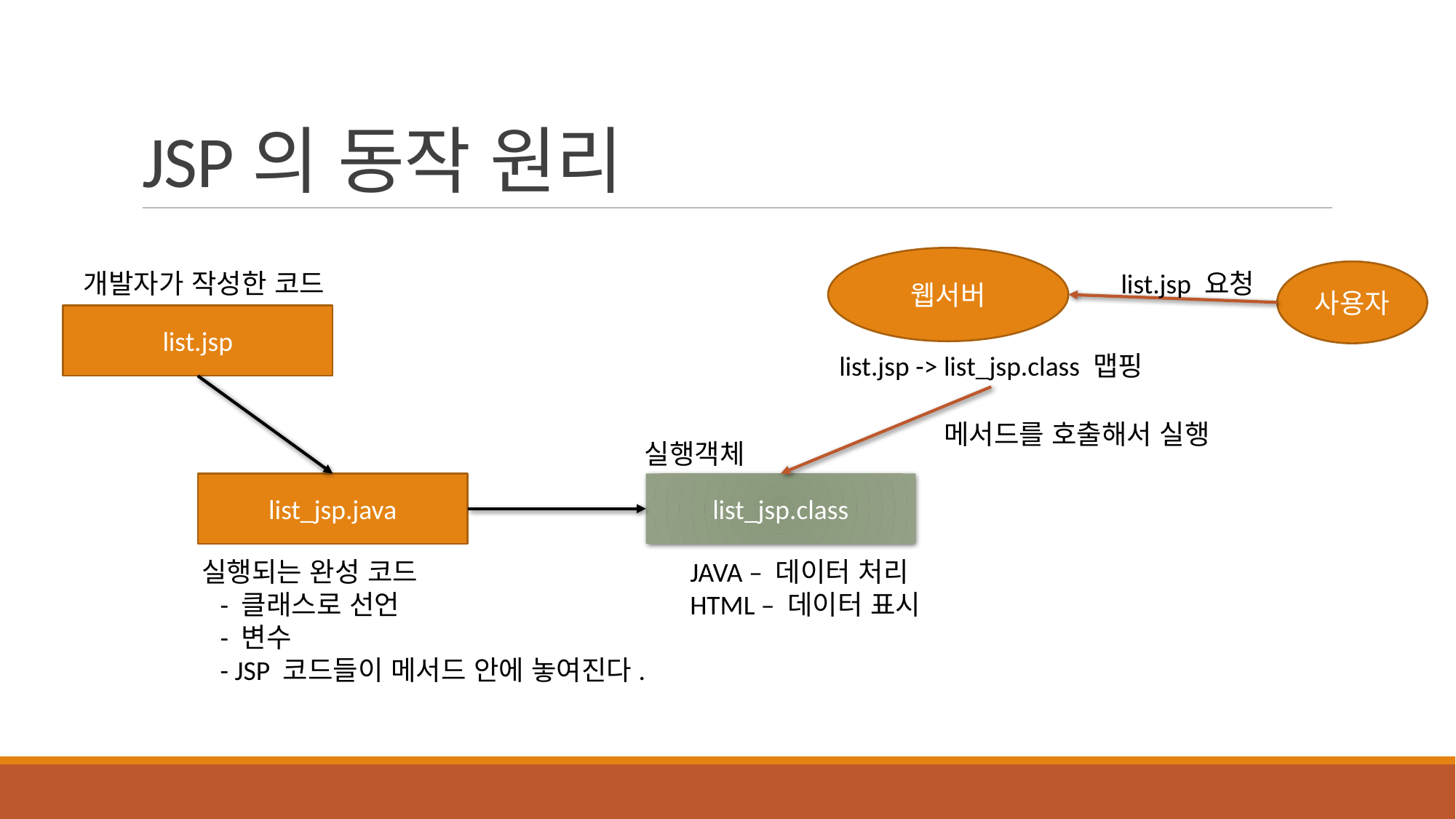

# JSP의 동작 원리
웹서버
개발자가 작성한 코드
list.jsp 요청
사용자
list.jsp
list.jsp -> list_jsp.class 맵핑
메서드를 호출해서 실행
실행객체
list_jsp.java
list_jsp.class
실행되는 완성 코드
   - 클래스로 선언
   - 변수
   - JSP 코드들이 메서드 안에 놓여진다.
JAVA – 데이터 처리
HTML – 데이터 표시